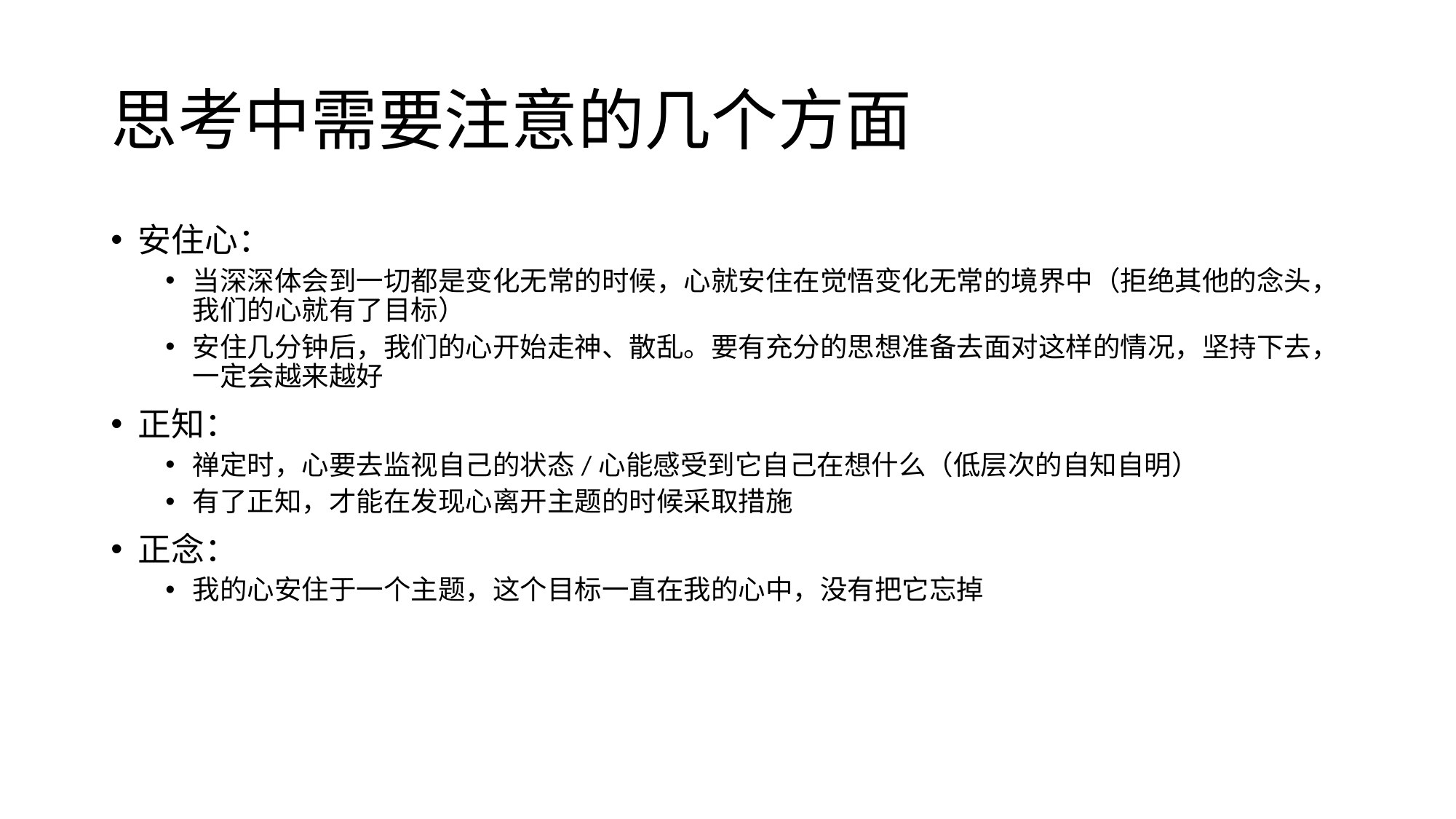

# 思考中需要注意的几个方面
安住心：
当深深体会到一切都是变化无常的时候，心就安住在觉悟变化无常的境界中（拒绝其他的念头，我们的心就有了目标）
安住几分钟后，我们的心开始走神、散乱。要有充分的思想准备去面对这样的情况，坚持下去，一定会越来越好
正知：
禅定时，心要去监视自己的状态/心能感受到它自己在想什么（低层次的自知自明）
有了正知，才能在发现心离开主题的时候采取措施
正念：
我的心安住于一个主题，这个目标一直在我的心中，没有把它忘掉